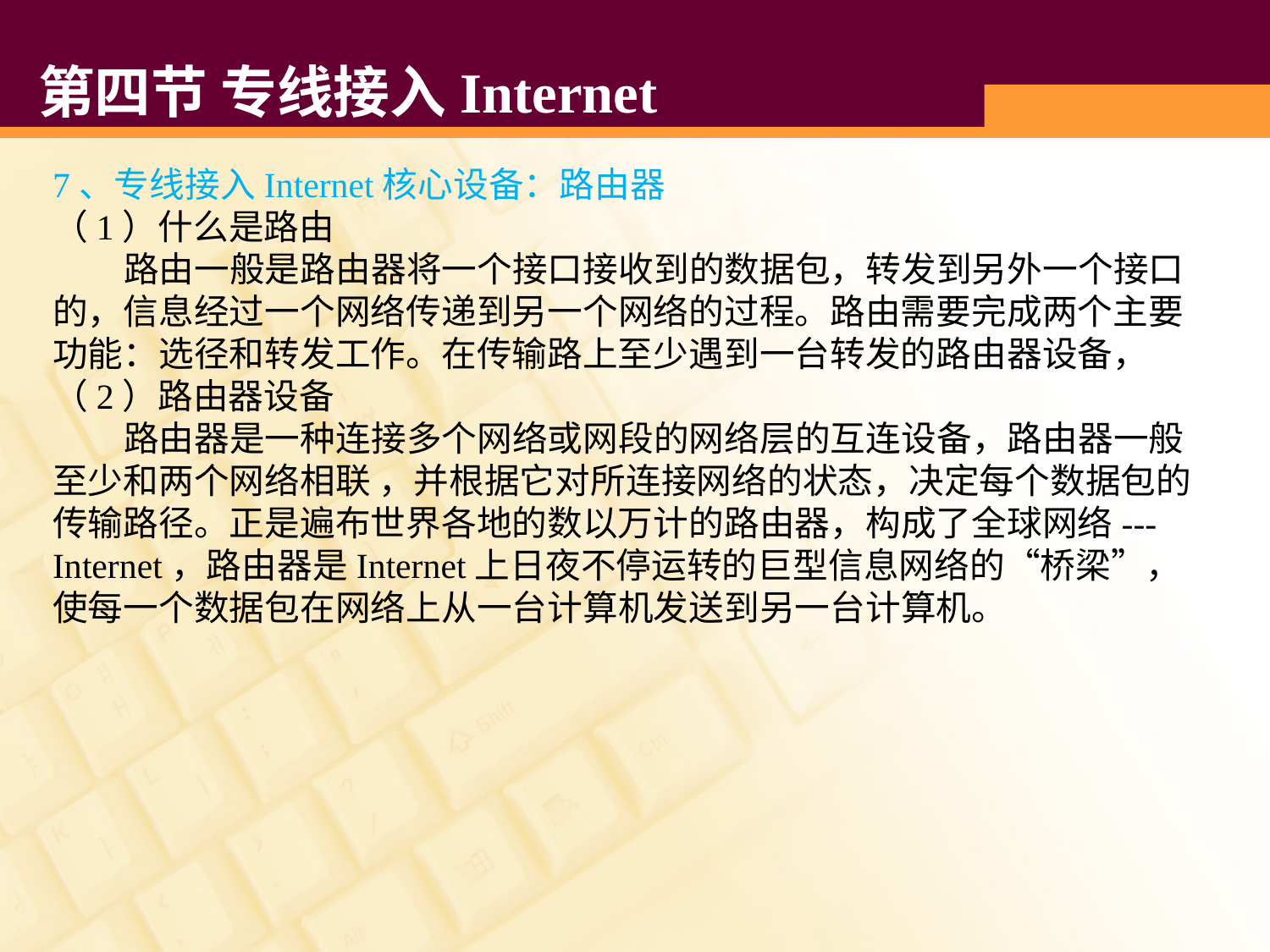

# 第四节 专线接入Internet
7、专线接入Internet核心设备：路由器
（1）什么是路由
        路由一般是路由器将一个接口接收到的数据包，转发到另外一个接口的，信息经过一个网络传递到另一个网络的过程。路由需要完成两个主要功能：选径和转发工作。在传输路上至少遇到一台转发的路由器设备，
（2）路由器设备
        路由器是一种连接多个网络或网段的网络层的互连设备，路由器一般至少和两个网络相联 ，并根据它对所连接网络的状态，决定每个数据包的传输路径。正是遍布世界各地的数以万计的路由器，构成了全球网络---Internet，路由器是Internet上日夜不停运转的巨型信息网络的“桥梁”，使每一个数据包在网络上从一台计算机发送到另一台计算机。